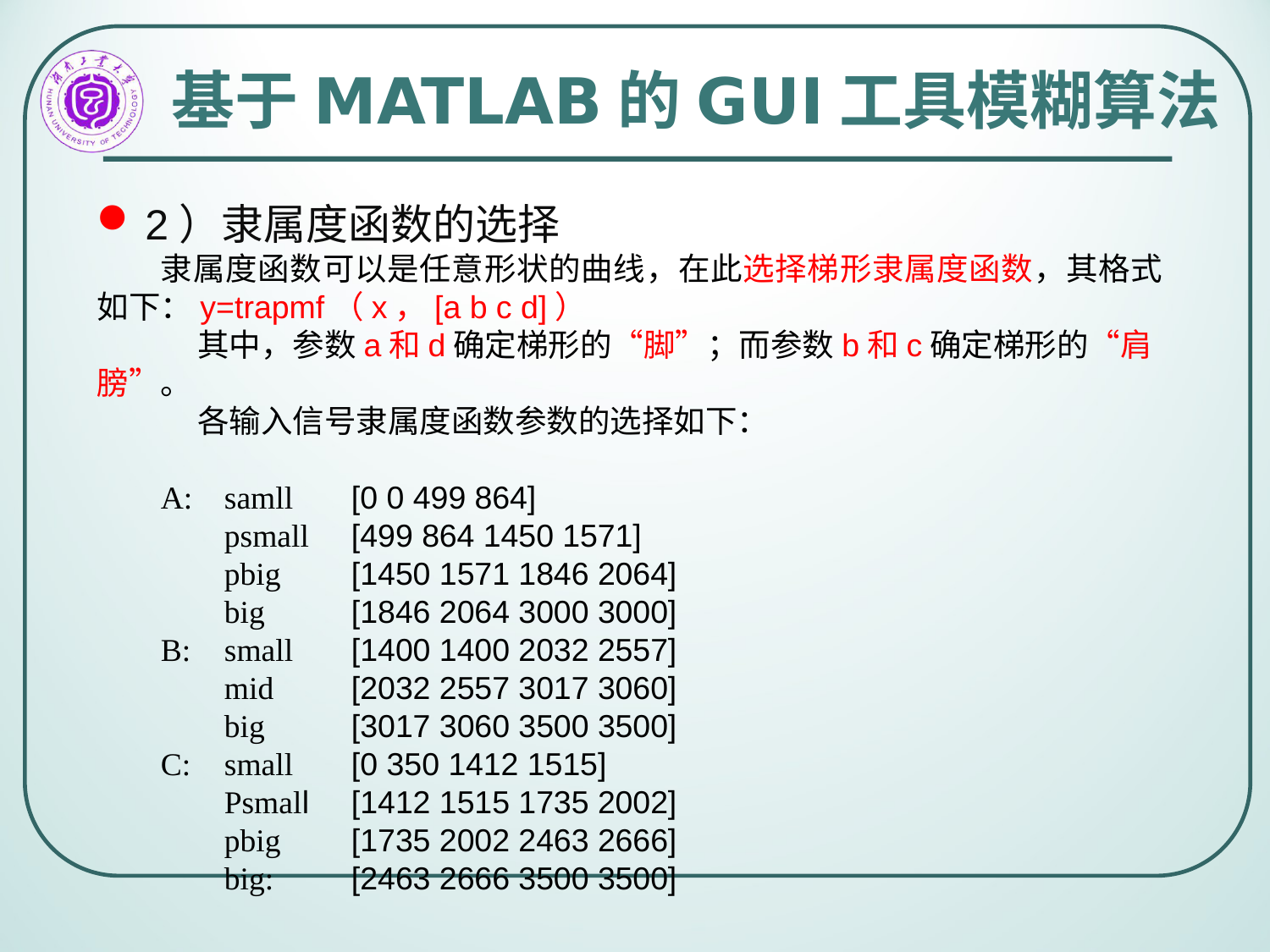

基于MATLAB的GUI工具模糊算法
2）隶属度函数的选择
隶属度函数可以是任意形状的曲线，在此选择梯形隶属度函数，其格式如下：y=trapmf（x，[a b c d]）
    其中，参数a和d确定梯形的“脚”；而参数b和c确定梯形的“肩膀”。
    各输入信号隶属度函数参数的选择如下：

A:	samll  	[0 0 499 864]
 	psmall 	[499 864 1450 1571]
  	pbig   	[1450 1571 1846 2064]
  	big    	[1846 2064 3000 3000]
B:	small  	[1400 1400 2032 2557]
  	mid    	[2032 2557 3017 3060]
  	big    	[3017 3060 3500 3500]
C:	small  	[0 350 1412 1515]
  	Psmall	[1412 1515 1735 2002]
  	pbig   	[1735 2002 2463 2666]
  	big:   	[2463 2666 3500 3500]